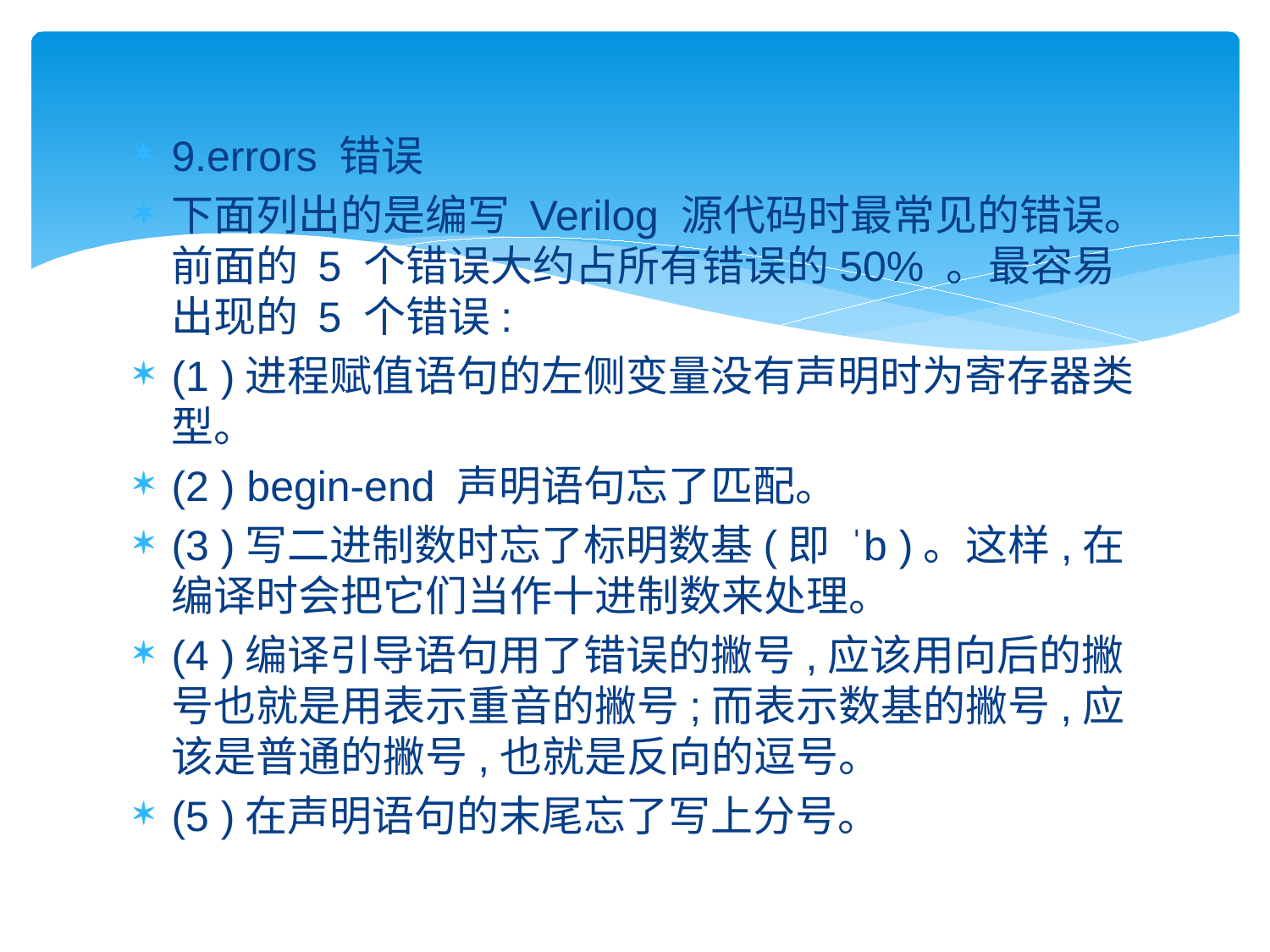

#
9.errors 错误
下面列出的是编写 Verilog 源代码时最常见的错误。前面的 5 个错误大约占所有错误的50% 。最容易出现的 5 个错误:
(1 )进程赋值语句的左侧变量没有声明时为寄存器类型。
(2 ) begin-end 声明语句忘了匹配。
(3 )写二进制数时忘了标明数基(即 ˈb )。这样,在编译时会把它们当作十进制数来处理。
(4 )编译引导语句用了错误的撇号,应该用向后的撇号也就是用表示重音的撇号;而表示数基的撇号,应该是普通的撇号,也就是反向的逗号。
(5 )在声明语句的末尾忘了写上分号。